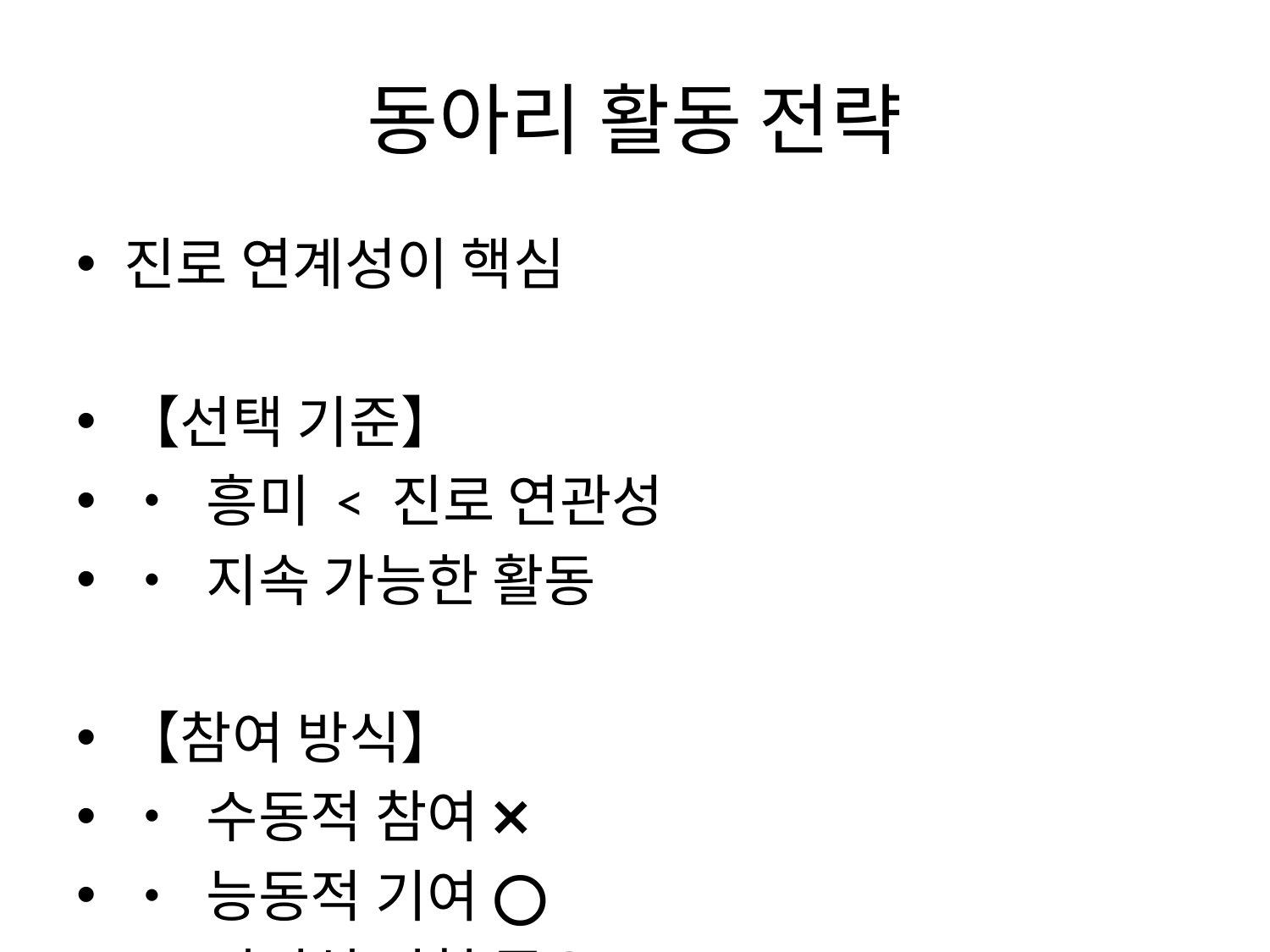

# 동아리 활동 전략
진로 연계성이 핵심

【선택 기준】
• 흥미 < 진로 연관성
• 지속 가능한 활동

【참여 방식】
• 수동적 참여 ❌
• 능동적 기여 ⭕
• 리더십 경험 중요

【결과물】포트폴리오 체계적 관리